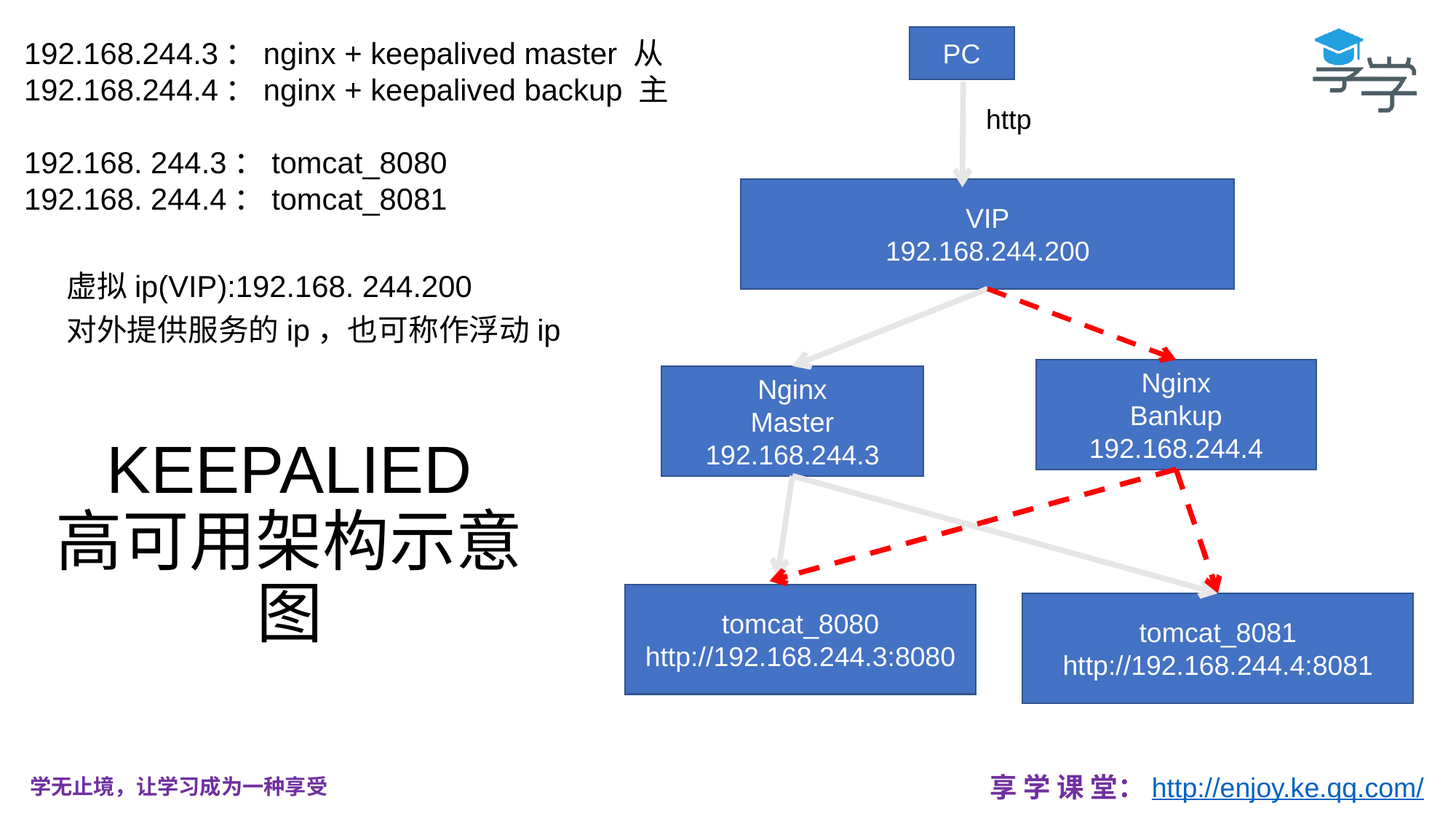

PC
http
VIP
192.168.244.200
Nginx
Bankup
192.168.244.4
Nginx
Master
192.168.244.3
tomcat_8080
http://192.168.244.3:8080
tomcat_8081
http://192.168.244.4:8081
192.168.244.3：nginx + keepalived master 从
192.168.244.4：nginx + keepalived backup 主

192.168. 244.3：tomcat_8080
192.168. 244.4：tomcat_8081

虚拟ip(VIP):192.168. 244.200
对外提供服务的ip，也可称作浮动ip
KEEPALIED
高可用架构示意图